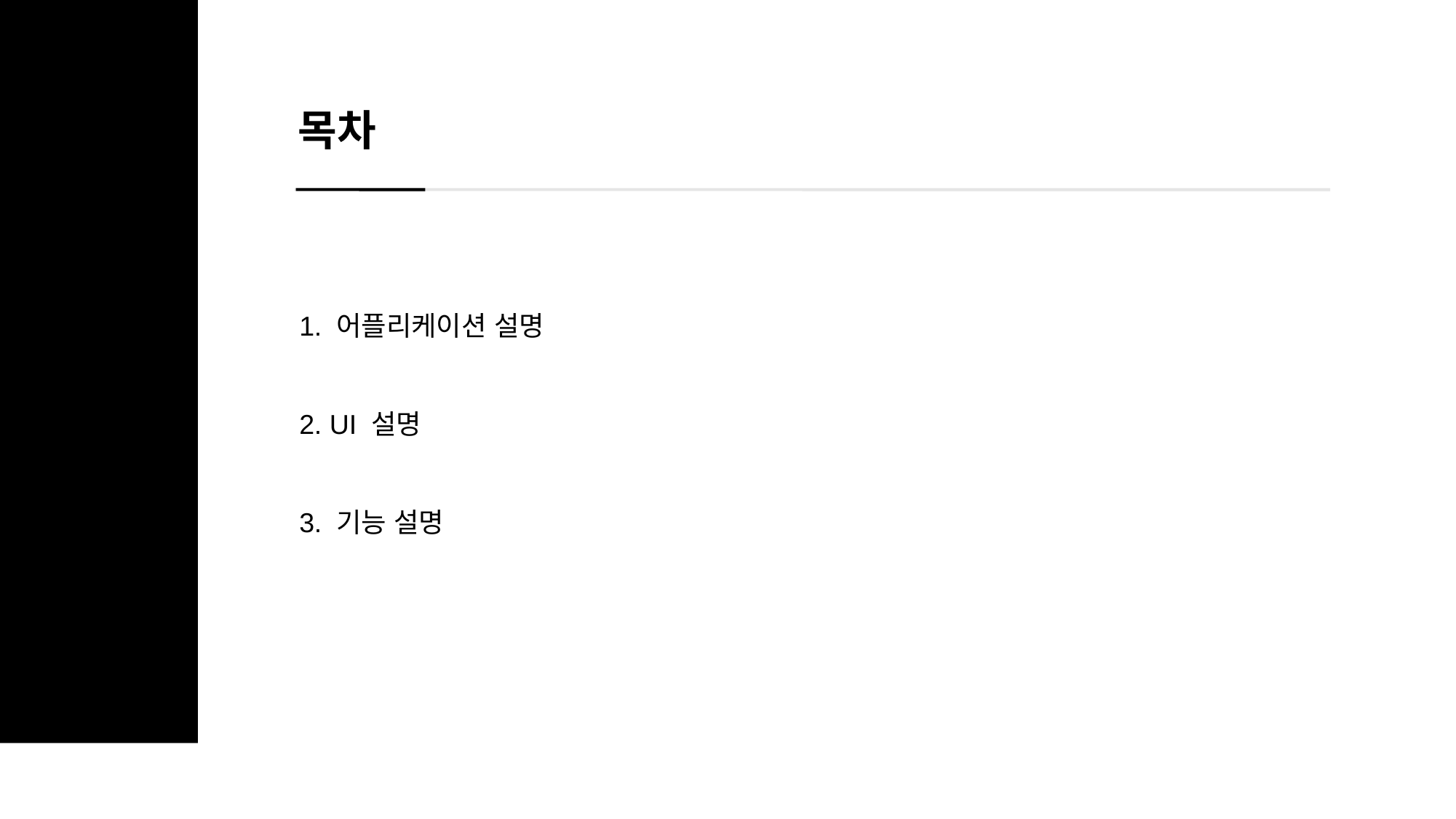

목차

1. 어플리케이션 설명

2. UI 설명

3. 기능 설명